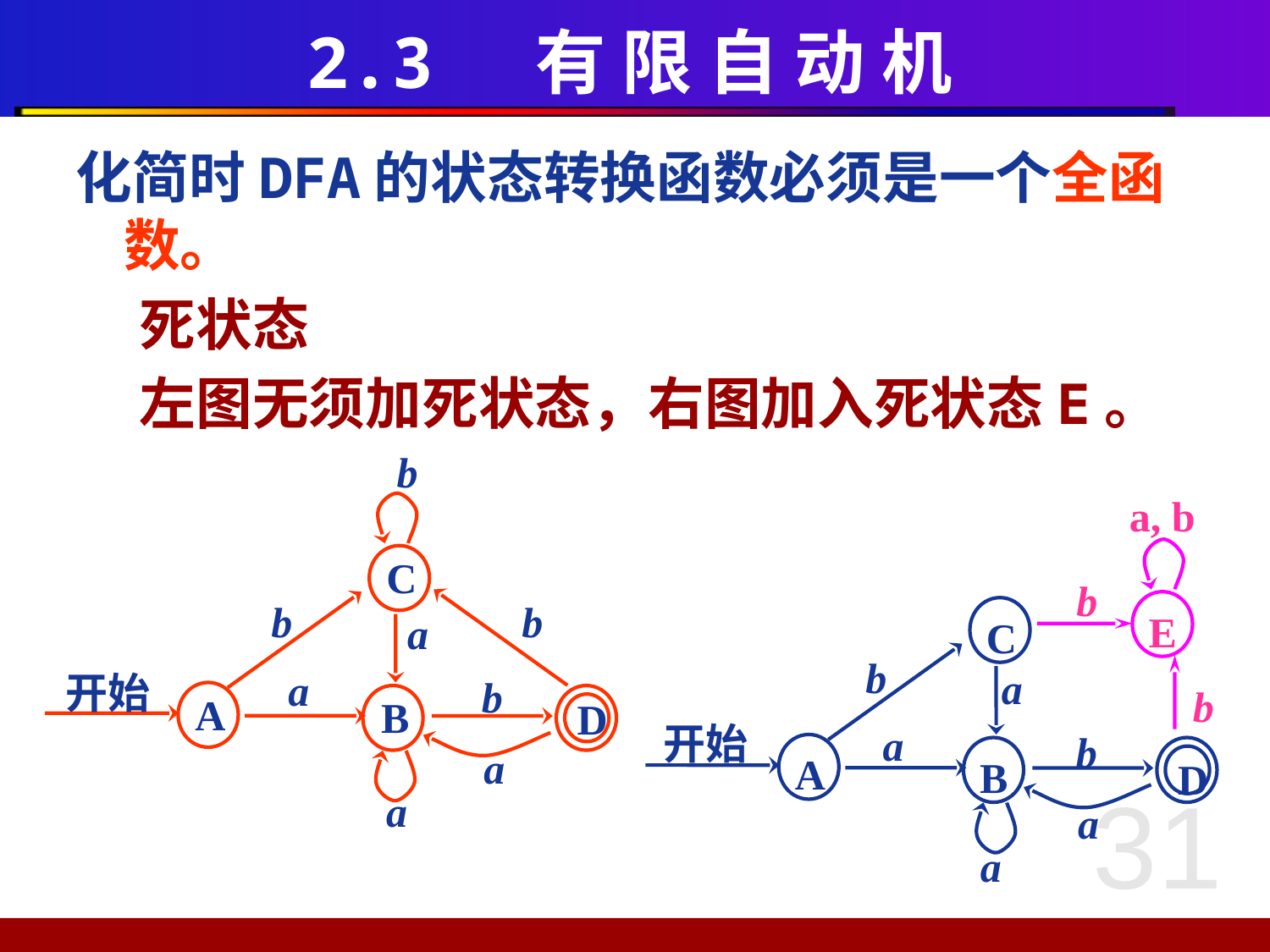

# 2.3  有 限 自 动 机
化简时DFA的状态转换函数必须是一个全函数。
死状态
左图无须加死状态，右图加入死状态E。
b

C

b
b
a

开始
a
b
A
B

D

a

a
a, b

b
E
C

b

a

b
开始
a
b
A
B

D

a

a
31